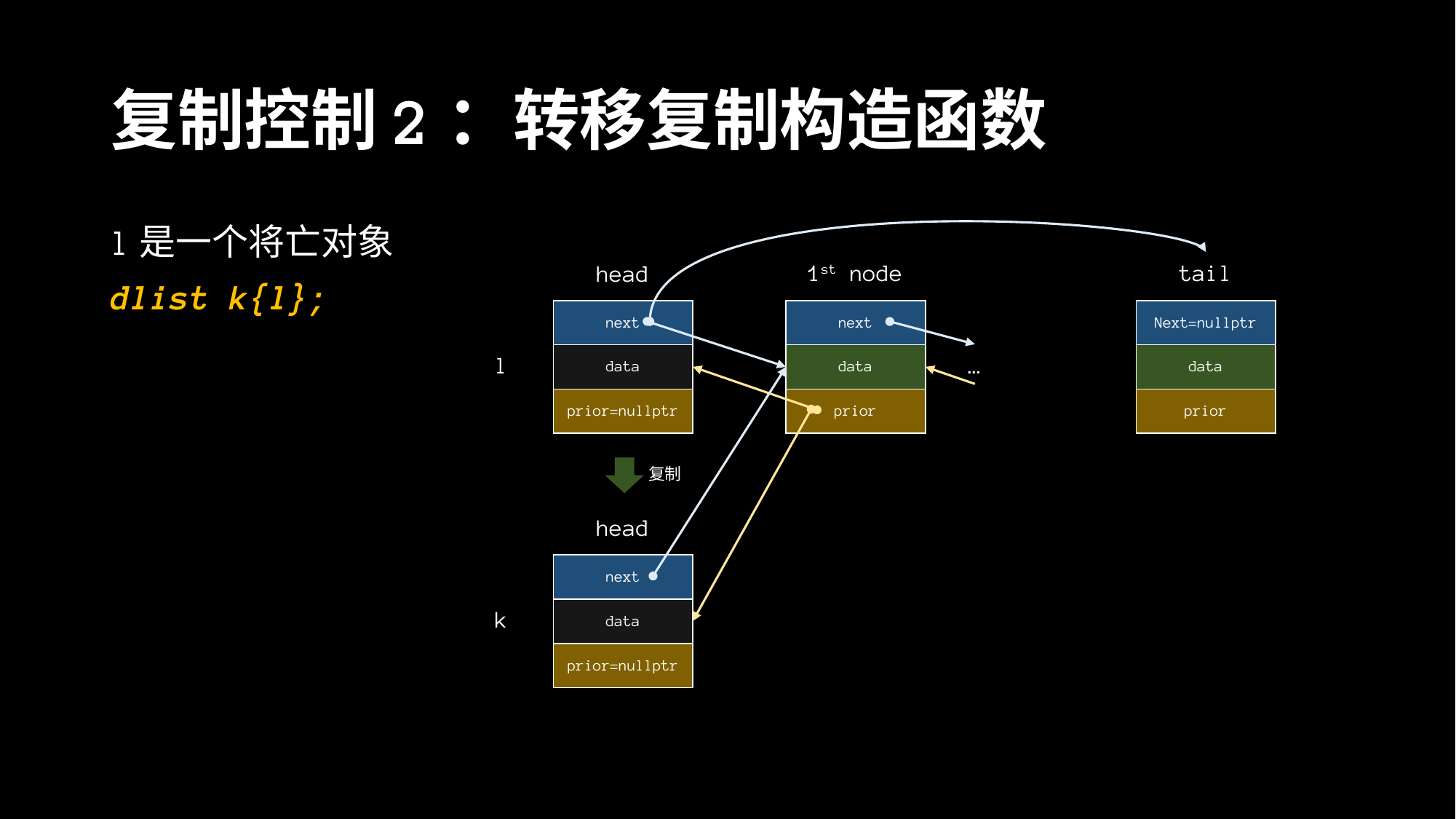

# 复制控制2：转移复制构造函数
l是一个将亡对象
dlist k{l};
1st node
tail
head
| next |
| --- |
| data |
| prior=nullptr |
| next |
| --- |
| data |
| prior |
| Next=nullptr |
| --- |
| data |
| prior |
l
…

复制
head
| next |
| --- |
| data |
| prior=nullptr |
k